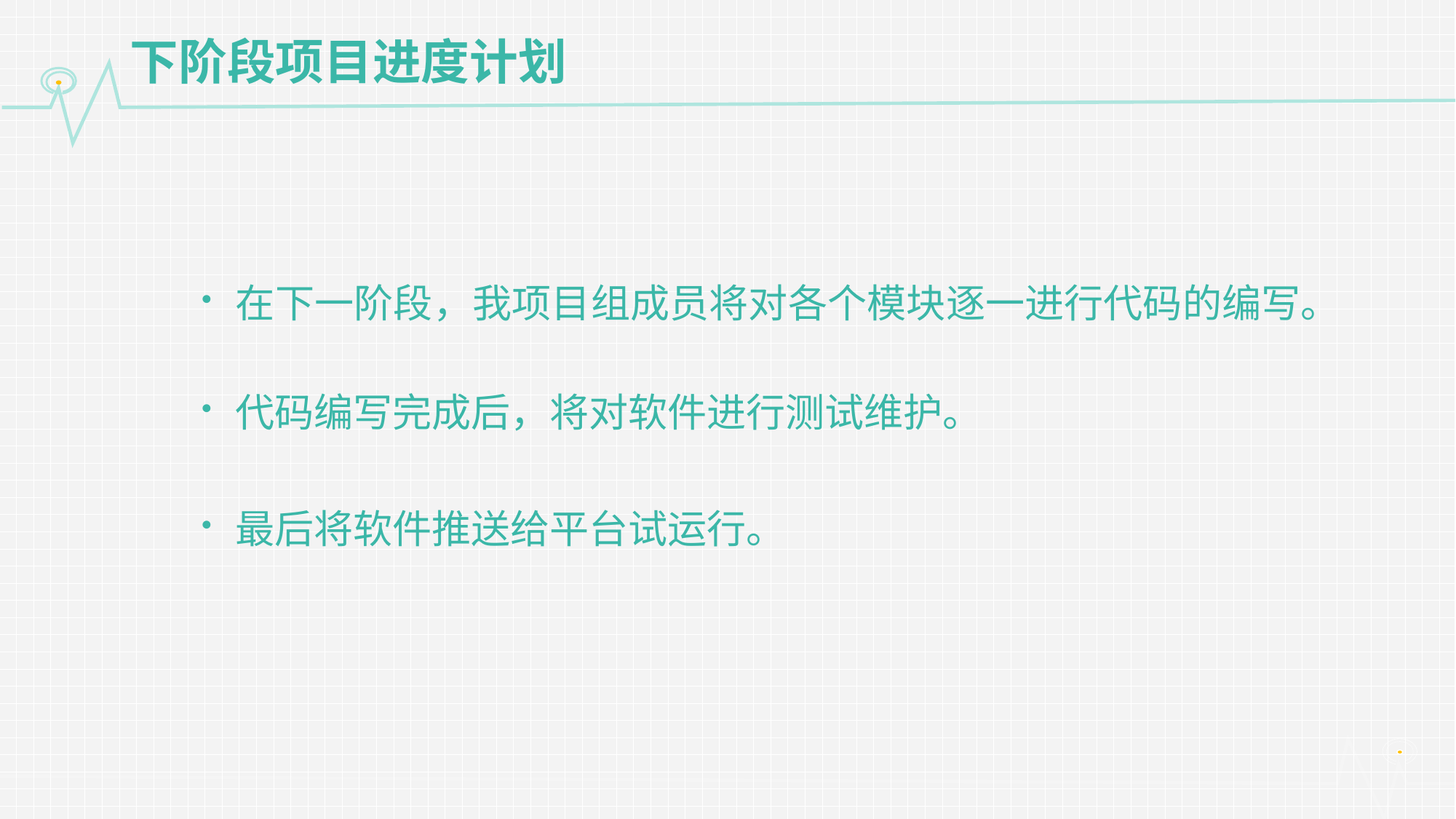

# 下阶段项目进度计划
在下一阶段，我项目组成员将对各个模块逐一进行代码的编写。

代码编写完成后，将对软件进行测试维护。

最后将软件推送给平台试运行。